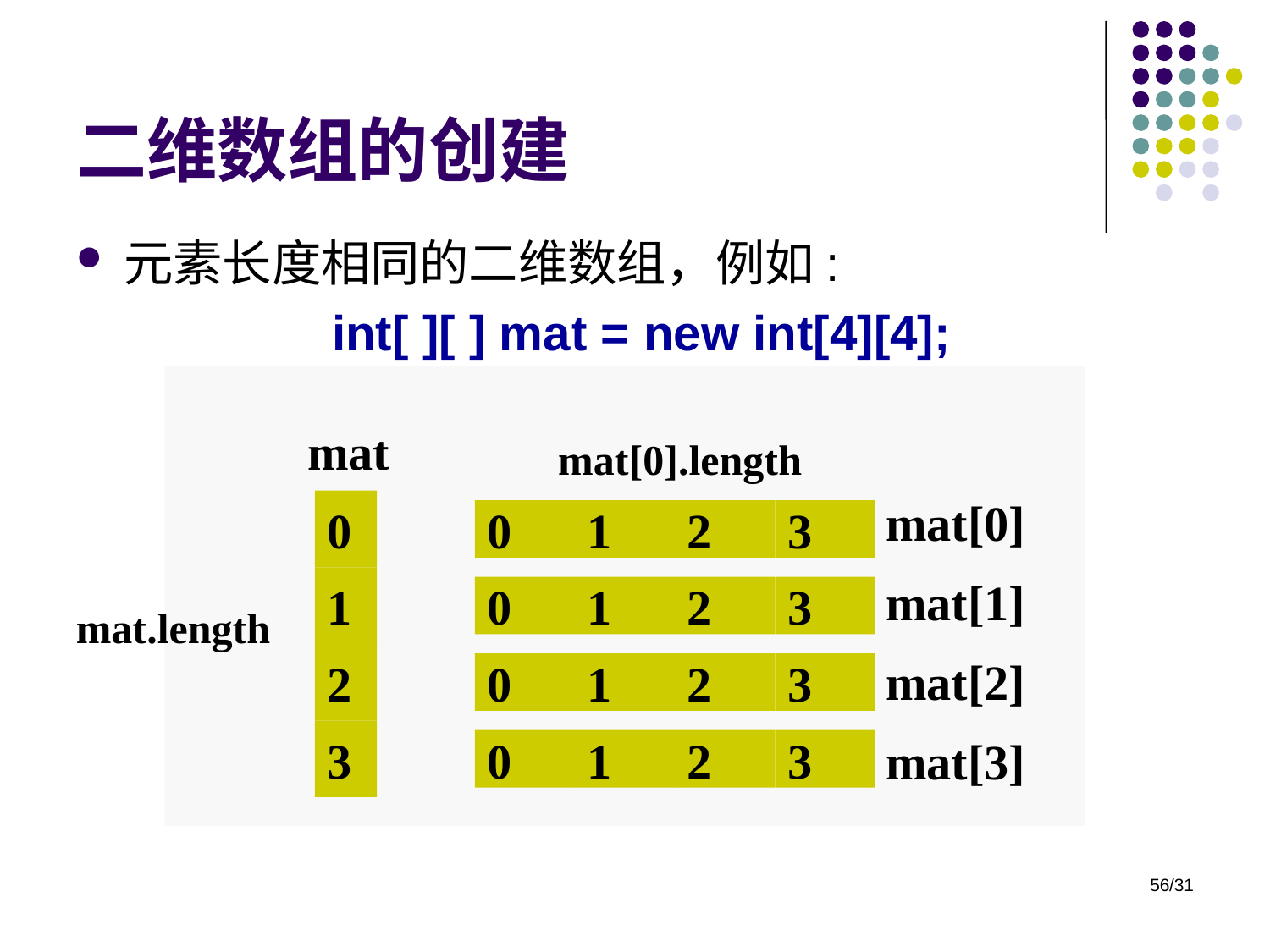

# 二维数组的创建
元素长度相同的二维数组，例如:
 int[ ][ ] mat = new int[4][4];

mat
mat[0].length
mat[0]
0

0
1
2
3
mat[1]
1
0
1
2
3
mat.length
2
mat[2]
0
1
3
2
3
mat[3]
0
1
2
3
56/31